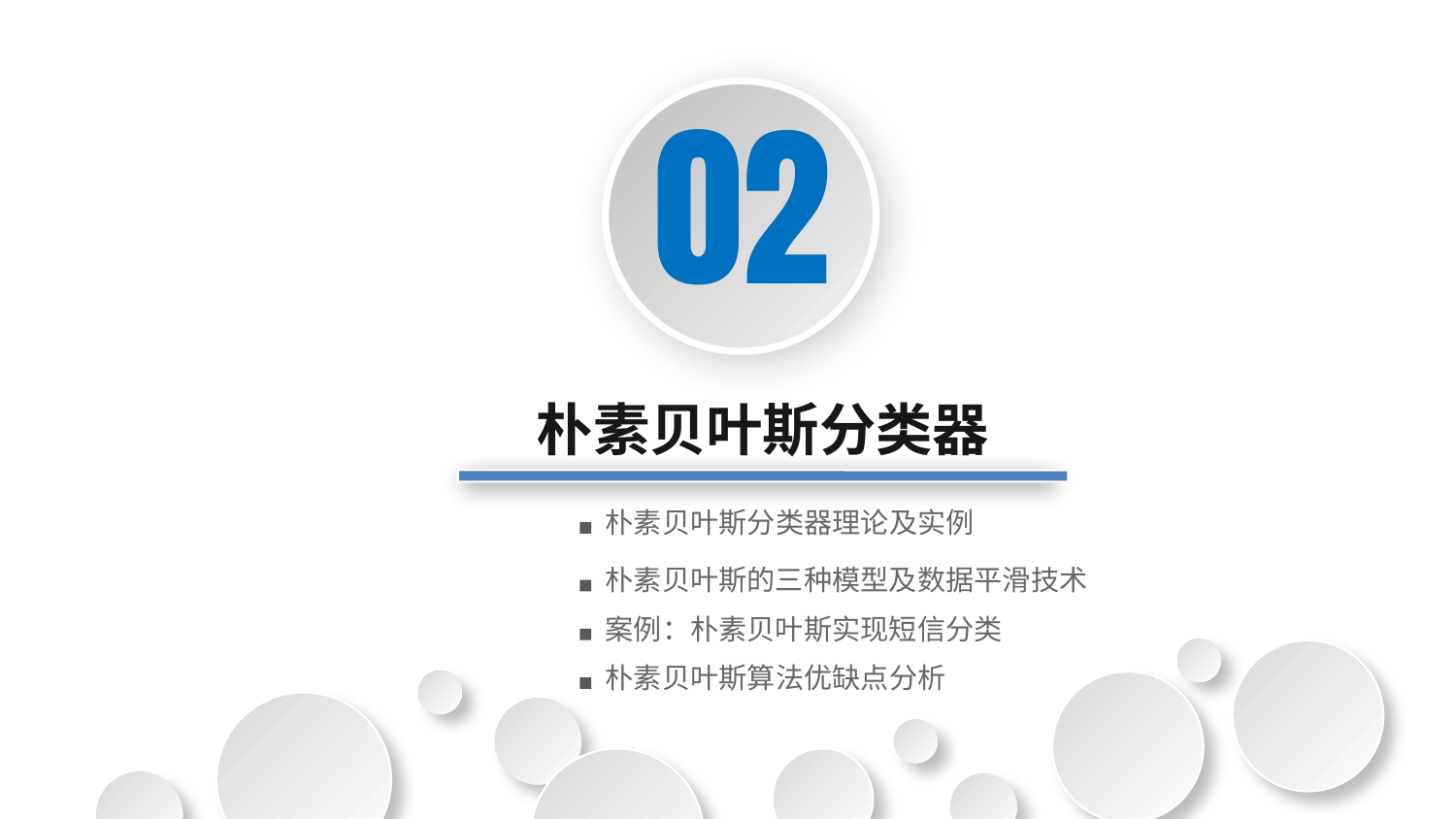

02
朴素贝叶斯分类器

朴素贝叶斯分类器理论及实例

朴素贝叶斯的三种模型及数据平滑技术

案例：朴素贝叶斯实现短信分类

朴素贝叶斯算法优缺点分析